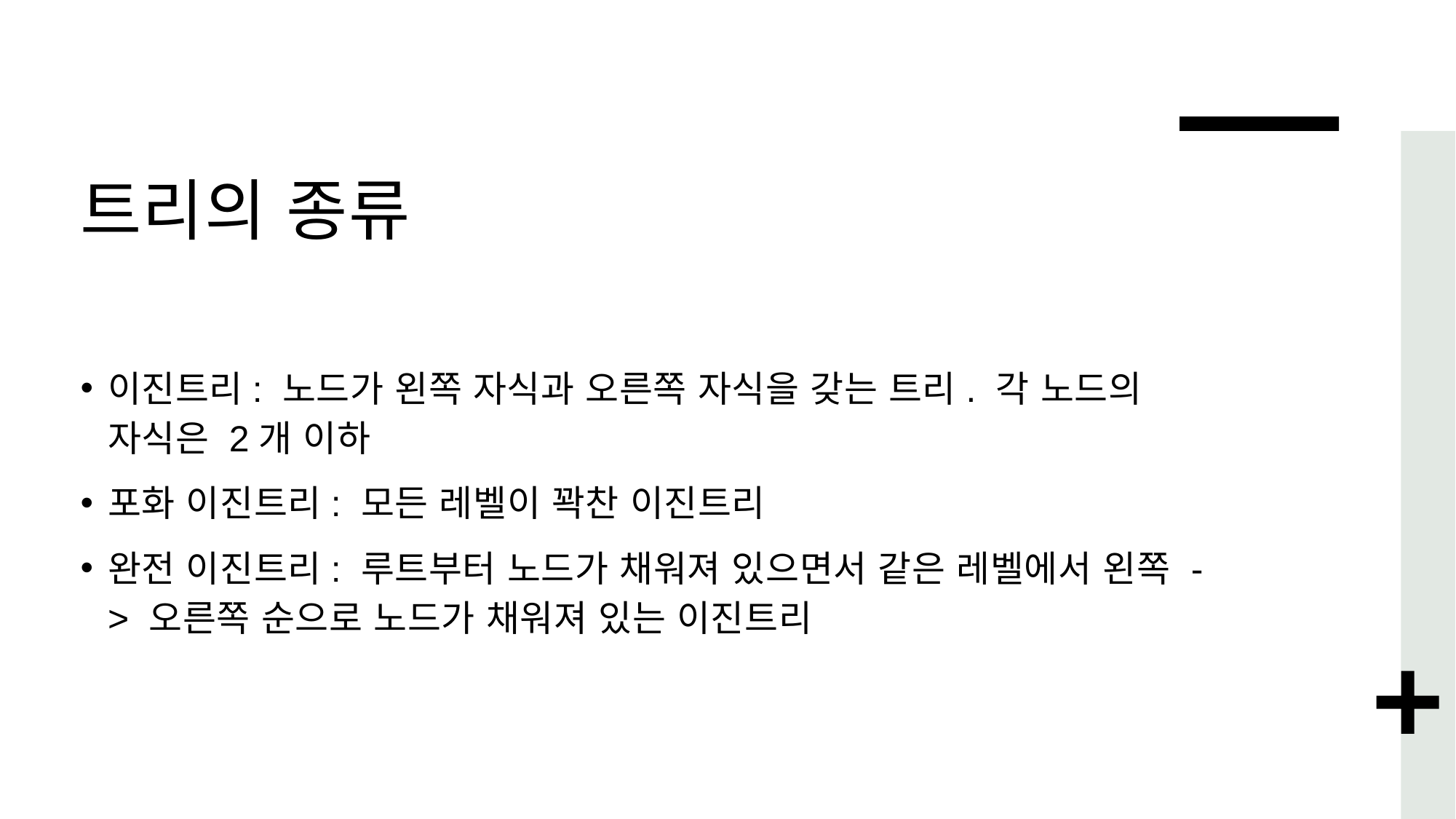

# 트리의 종류
이진트리: 노드가 왼쪽 자식과 오른쪽 자식을 갖는 트리. 각 노드의 자식은 2개 이하
포화 이진트리: 모든 레벨이 꽉찬 이진트리
완전 이진트리: 루트부터 노드가 채워져 있으면서 같은 레벨에서 왼쪽 -> 오른쪽 순으로 노드가 채워져 있는 이진트리